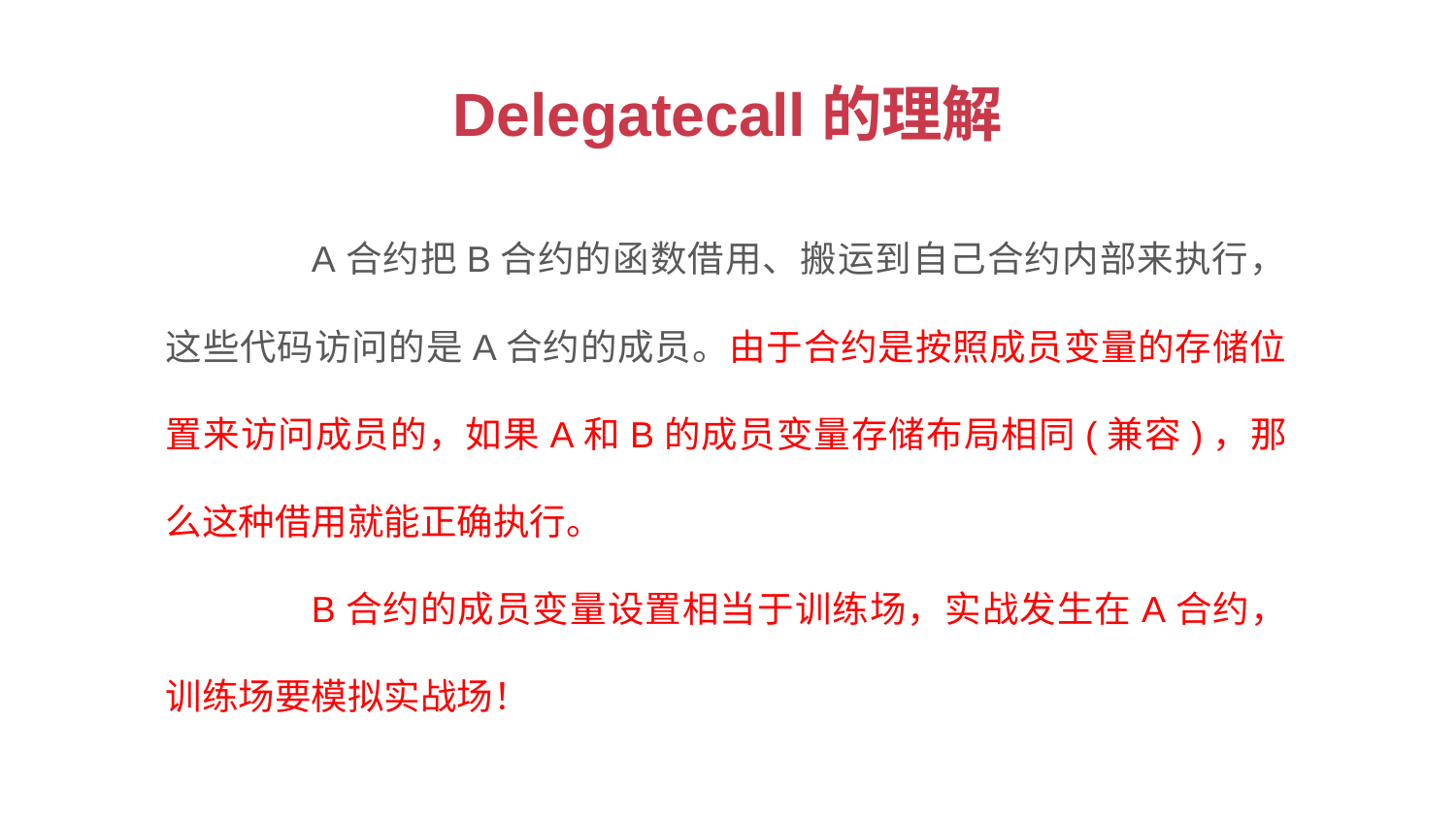

Delegatecall的理解
	A合约把B合约的函数借用、搬运到自己合约内部来执行，这些代码访问的是A合约的成员。由于合约是按照成员变量的存储位置来访问成员的，如果A和B的成员变量存储布局相同(兼容)，那么这种借用就能正确执行。
	B合约的成员变量设置相当于训练场，实战发生在A合约，训练场要模拟实战场！